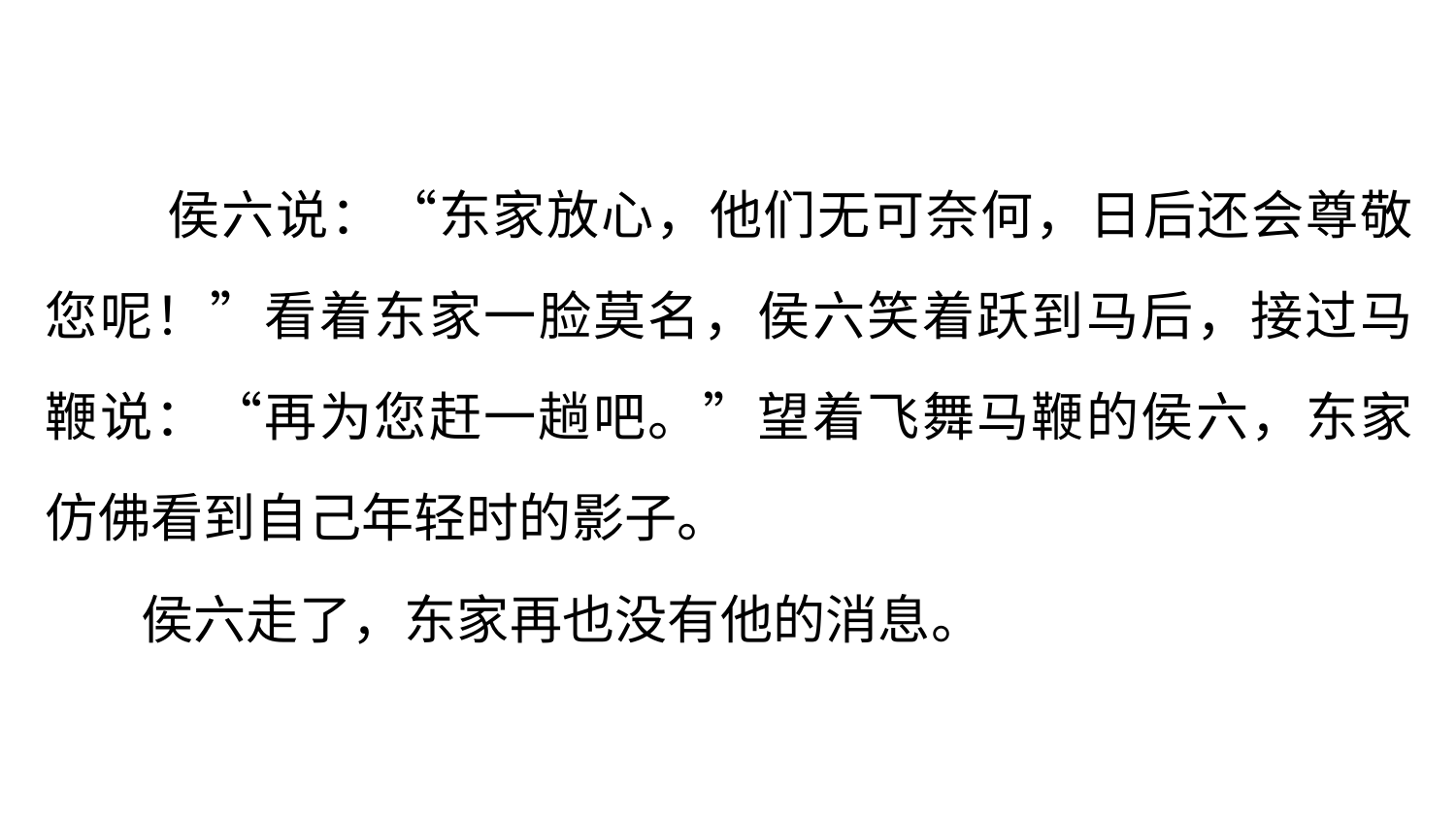

侯六说：“东家放心，他们无可奈何，日后还会尊敬您呢！”看着东家一脸莫名，侯六笑着跃到马后，接过马鞭说：“再为您赶一趟吧。”望着飞舞马鞭的侯六，东家仿佛看到自己年轻时的影子。
       侯六走了，东家再也没有他的消息。